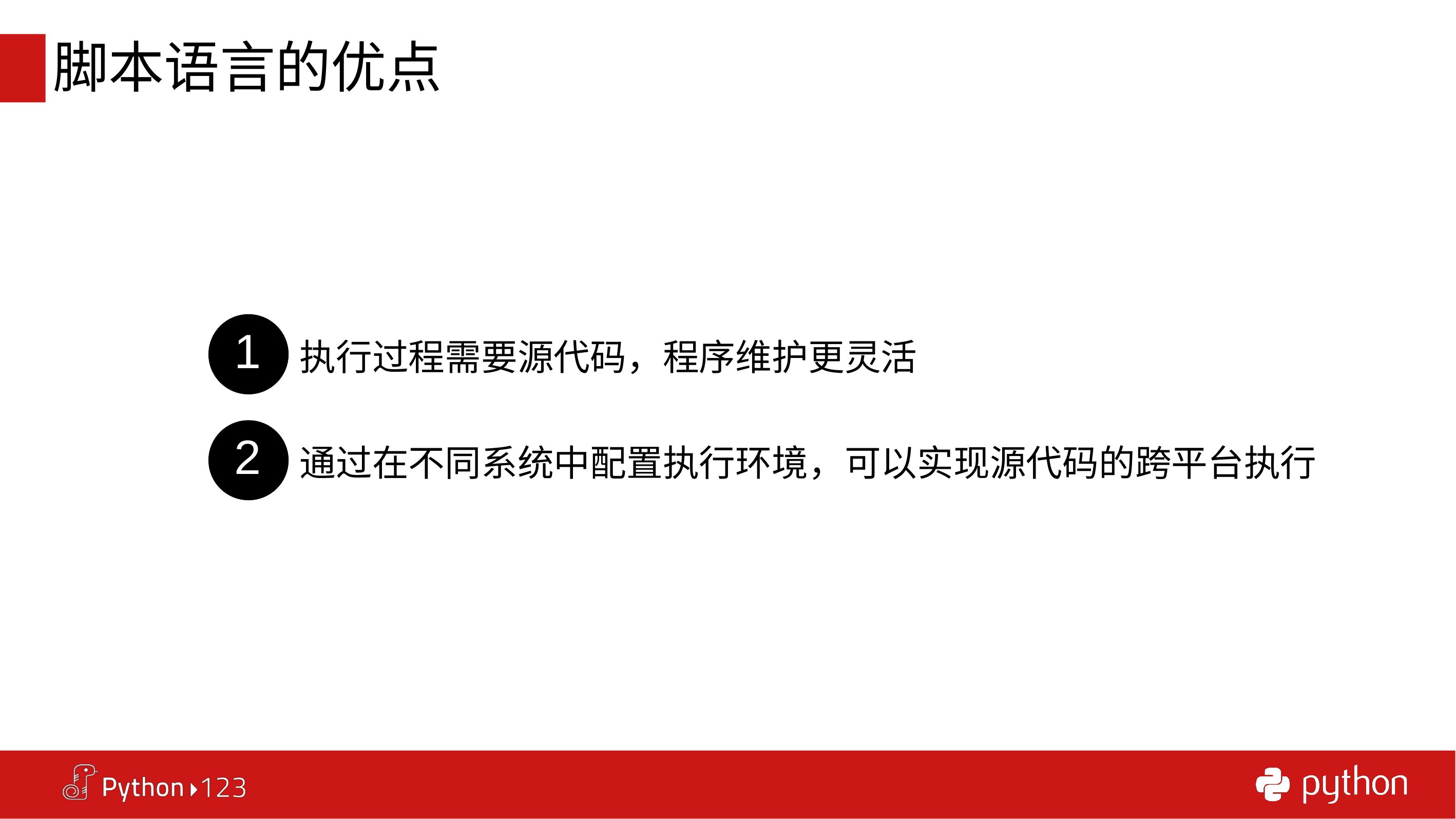

# 脚本语言的优点

1
2
执行过程需要源代码，程序维护更灵活

通过在不同系统中配置执行环境，可以实现源代码的跨平台执行